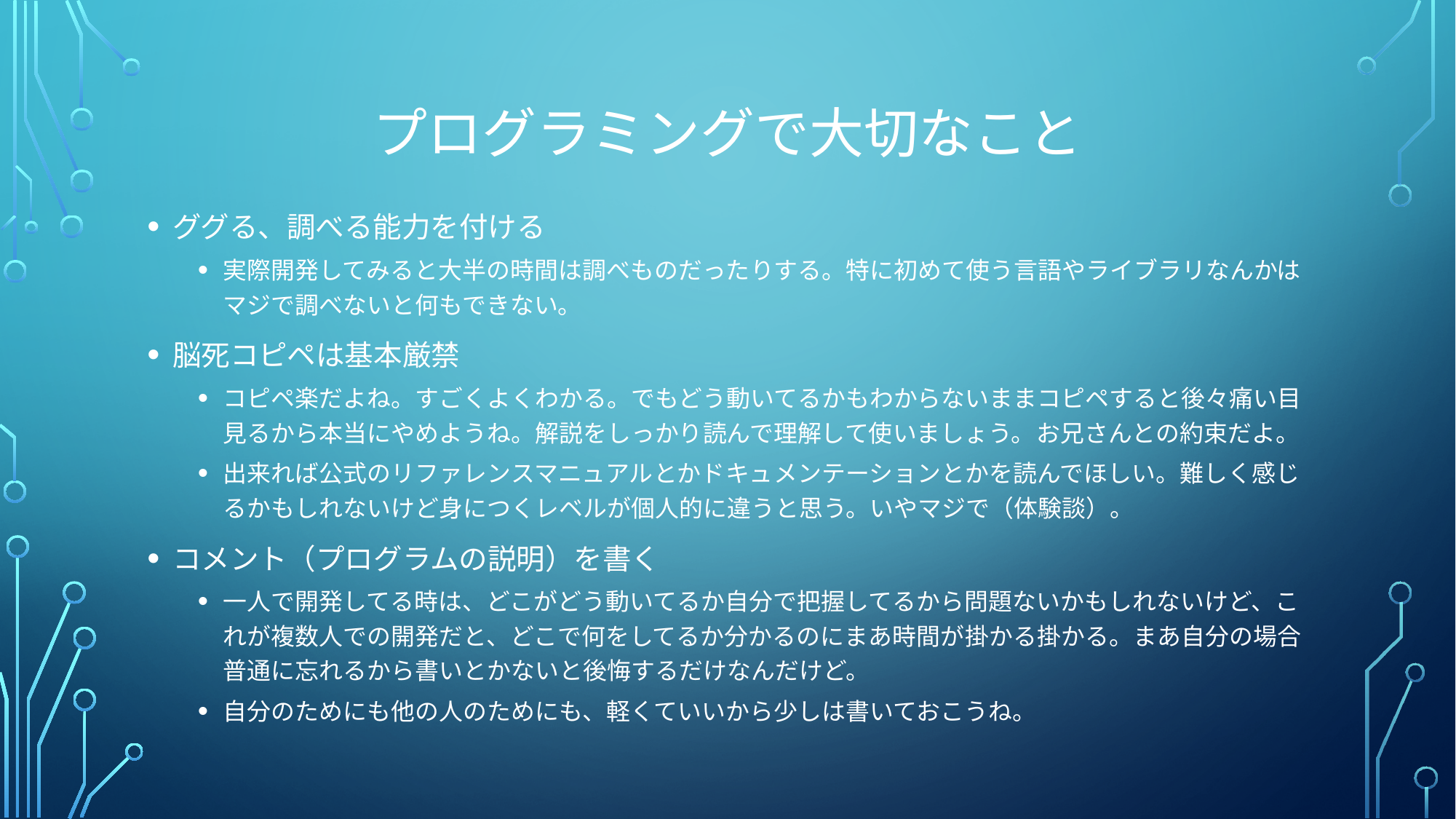

# プログラミングで大切なこと
ググる、調べる能力を付ける
実際開発してみると大半の時間は調べものだったりする。特に初めて使う言語やライブラリなんかはマジで調べないと何もできない。
脳死コピペは基本厳禁
コピペ楽だよね。すごくよくわかる。でもどう動いてるかもわからないままコピペすると後々痛い目見るから本当にやめようね。解説をしっかり読んで理解して使いましょう。お兄さんとの約束だよ。
出来れば公式のリファレンスマニュアルとかドキュメンテーションとかを読んでほしい。難しく感じるかもしれないけど身につくレベルが個人的に違うと思う。いやマジで（体験談）。
コメント（プログラムの説明）を書く
一人で開発してる時は、どこがどう動いてるか自分で把握してるから問題ないかもしれないけど、これが複数人での開発だと、どこで何をしてるか分かるのにまあ時間が掛かる掛かる。まあ自分の場合普通に忘れるから書いとかないと後悔するだけなんだけど。
自分のためにも他の人のためにも、軽くていいから少しは書いておこうね。